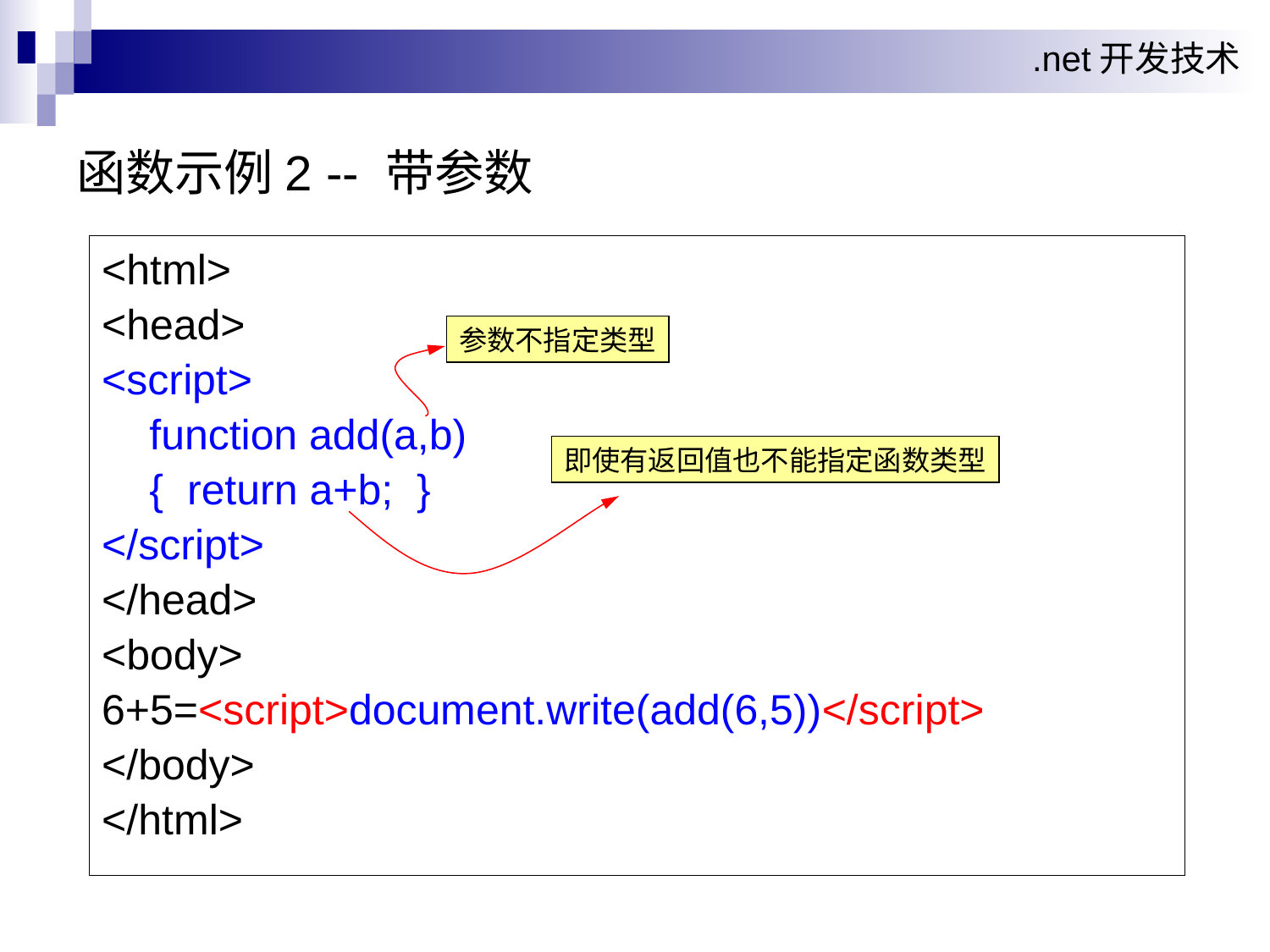

函数示例2 -- 带参数
<html>
<head>
<script>
	function add(a,b)
	{  return a+b;  }
</script>
</head>
<body>
6+5=<script>document.write(add(6,5))</script>
</body>
</html>
参数不指定类型

即使有返回值也不能指定函数类型